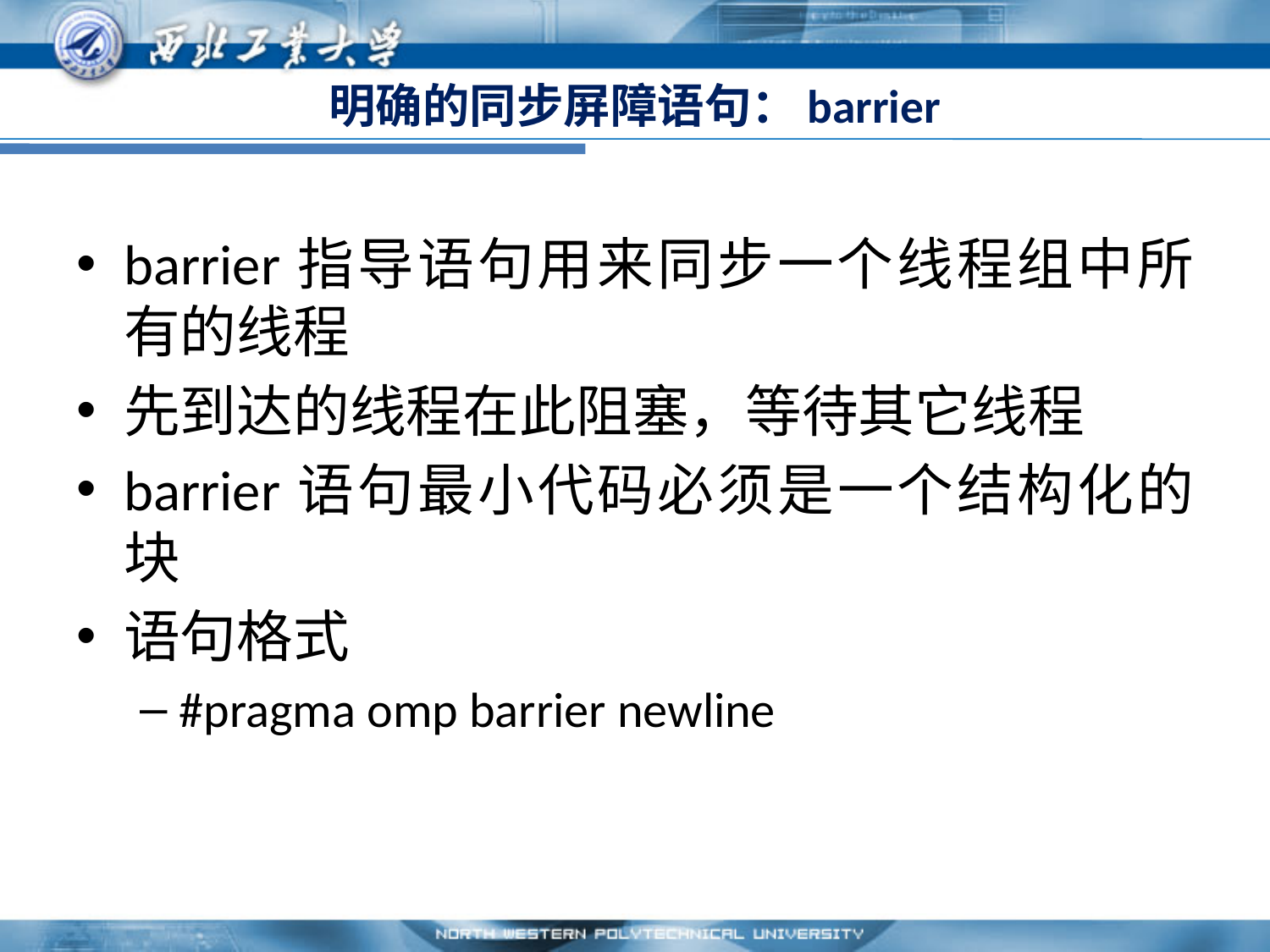

# 明确的同步屏障语句：barrier
barrier指导语句用来同步一个线程组中所有的线程
先到达的线程在此阻塞，等待其它线程
barrier语句最小代码必须是一个结构化的块
语句格式
#pragma omp barrier newline